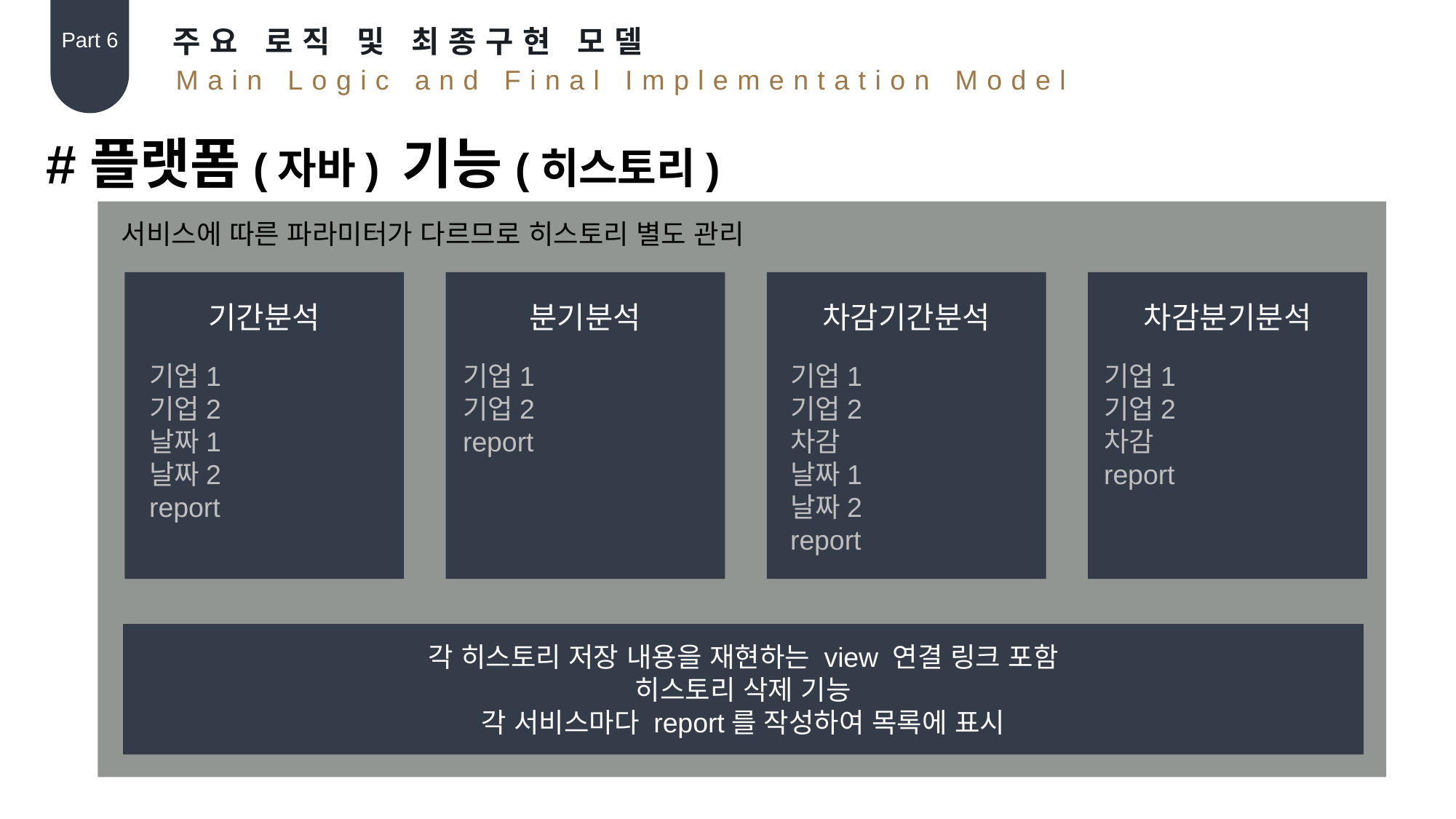

주요 로직 및 최종구현 모델
Part 6
Main Logic and Final Implementation Model
#플랫폼(자바) 기능(히스토리)

서비스에 따른 파라미터가 다르므로 히스토리 별도 관리
기간분석

분기분석

차감기간분석

차감분기분석

기업1
기업2
차감
날짜1
날짜2
report
기업1
기업2
차감
report
기업1
기업2
날짜1
날짜2
report
기업1
기업2
report
각 히스토리 저장 내용을 재현하는 view 연결 링크 포함
히스토리 삭제 기능
각 서비스마다 report를 작성하여 목록에 표시